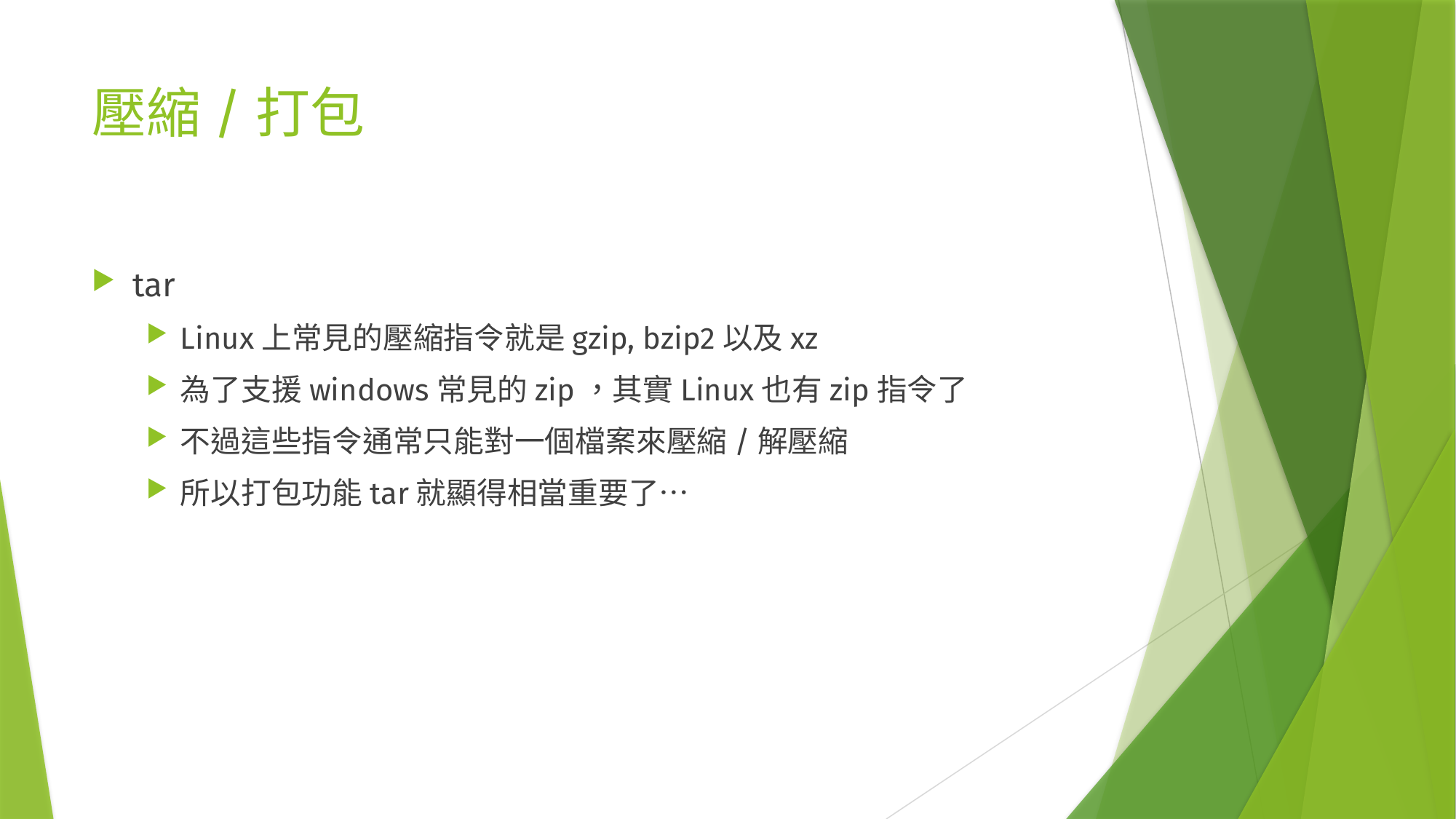

# 壓縮/打包
tar
Linux上常見的壓縮指令就是gzip, bzip2以及xz
為了支援windows常見的zip，其實Linux也有zip指令了
不過這些指令通常只能對一個檔案來壓縮/解壓縮
所以打包功能tar就顯得相當重要了…